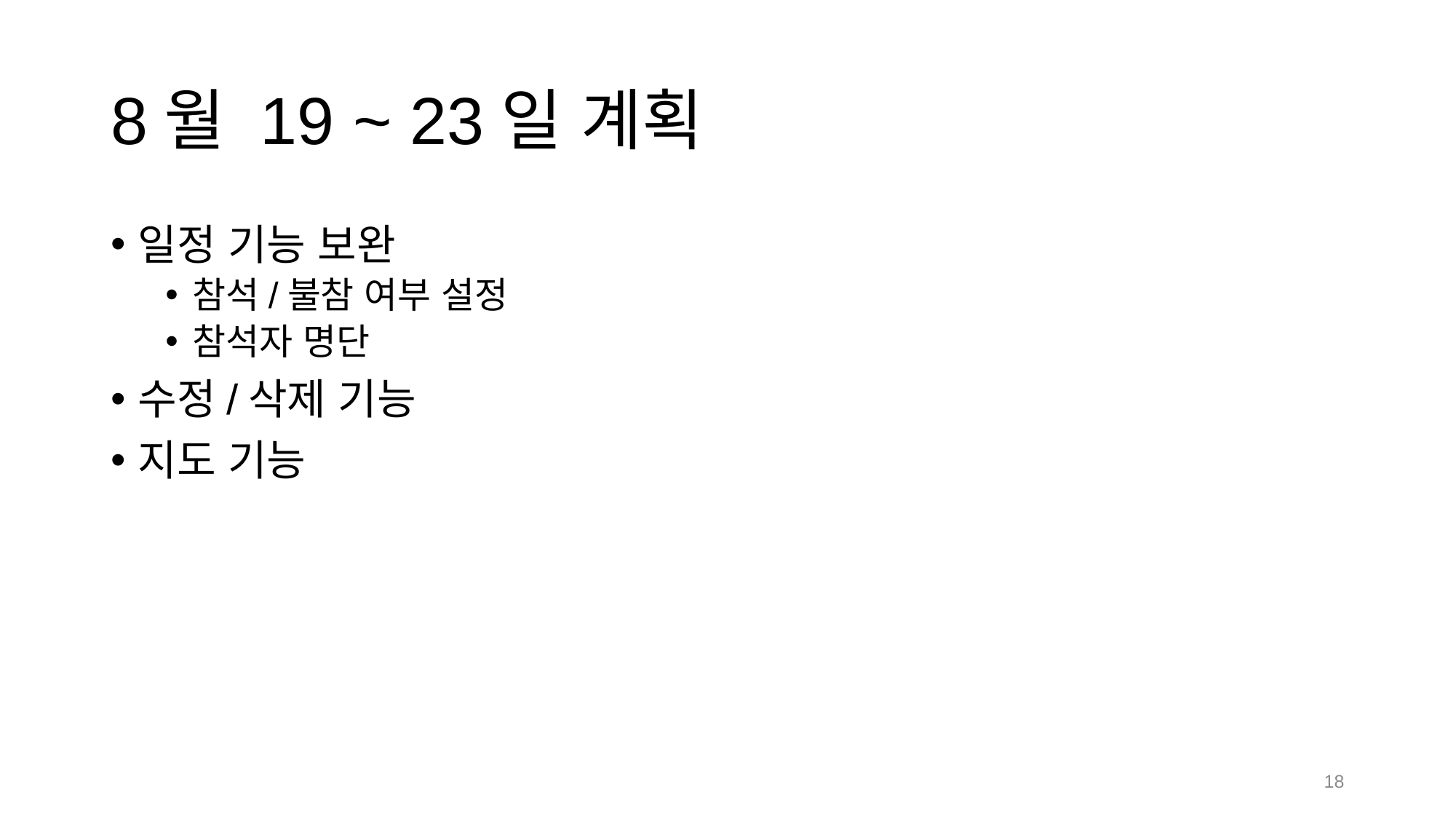

# 8월 19 ~ 23일 계획
일정 기능 보완
참석/불참 여부 설정
참석자 명단
수정/삭제 기능
지도 기능

18